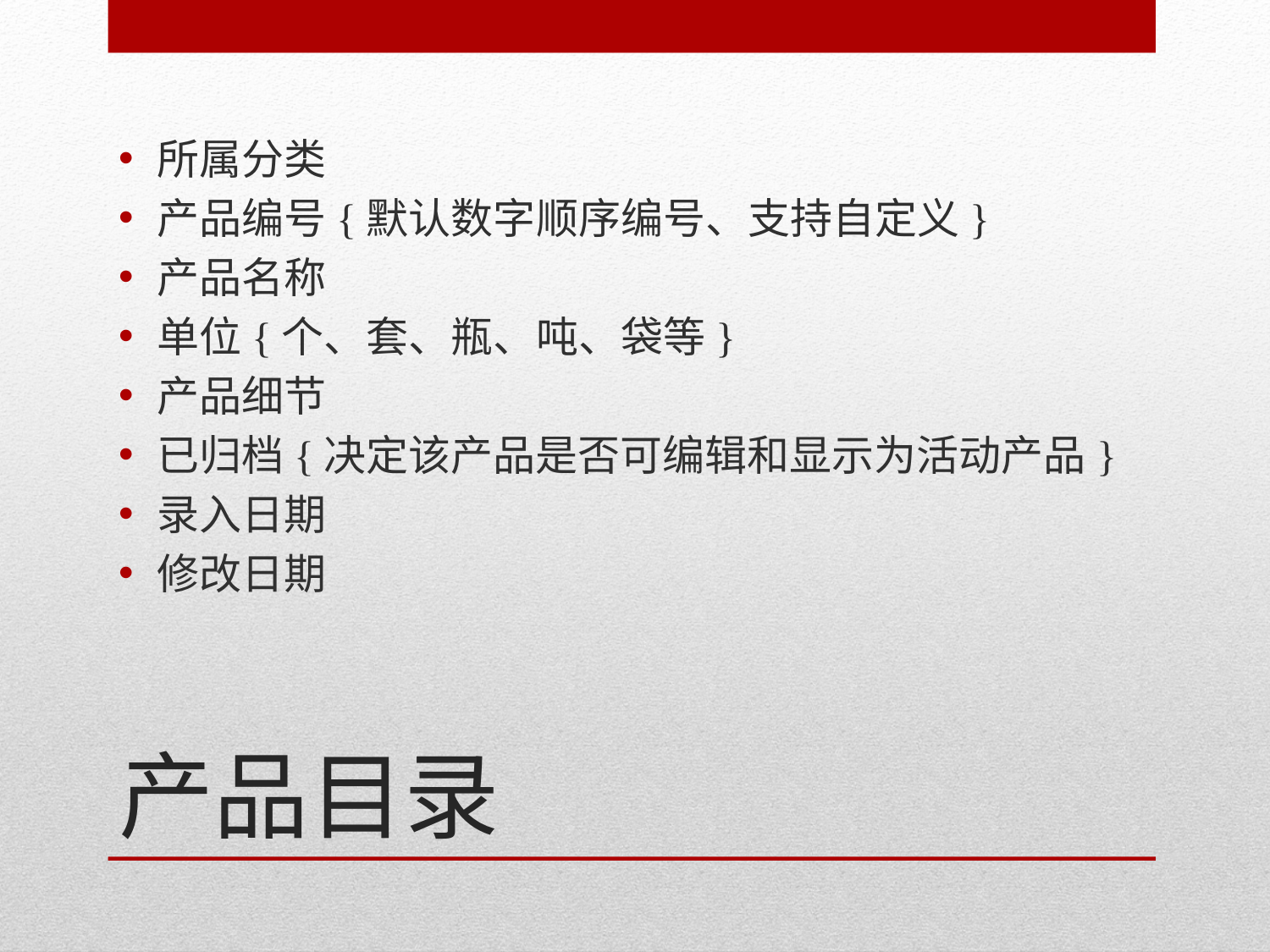

所属分类
产品编号{默认数字顺序编号、支持自定义}
产品名称
单位{个、套、瓶、吨、袋等}
产品细节
已归档{决定该产品是否可编辑和显示为活动产品}
录入日期
修改日期
# 产品目录